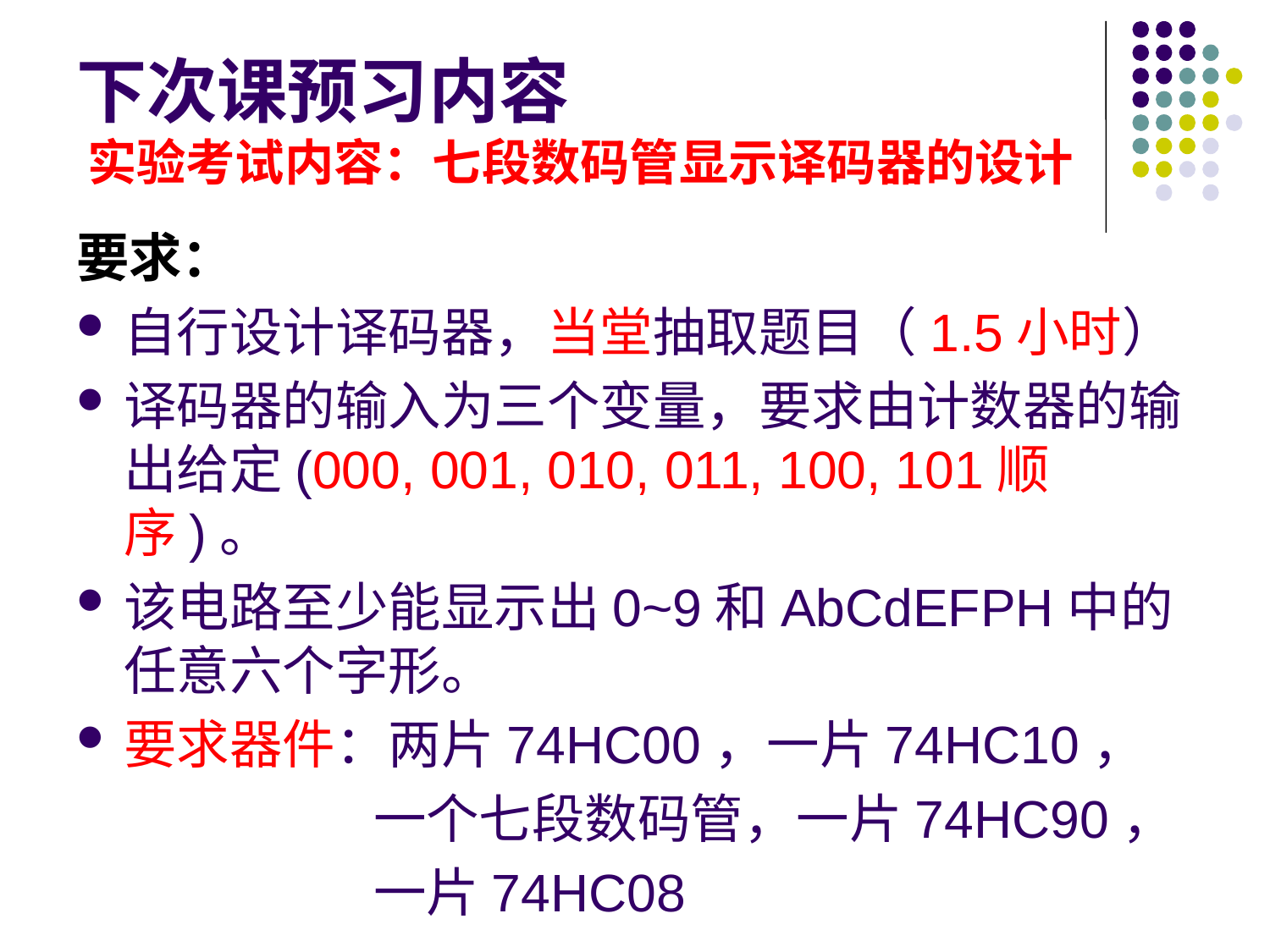

# 下次课预习内容 实验考试内容：七段数码管显示译码器的设计
要求：
自行设计译码器，当堂抽取题目（1.5小时）
译码器的输入为三个变量，要求由计数器的输出给定(000, 001, 010, 011, 100, 101顺序)。
该电路至少能显示出0~9和AbCdEFPH中的任意六个字形。
要求器件：两片74HC00，一片74HC10，
                        一个七段数码管，一片74HC90，
                        一片74HC08